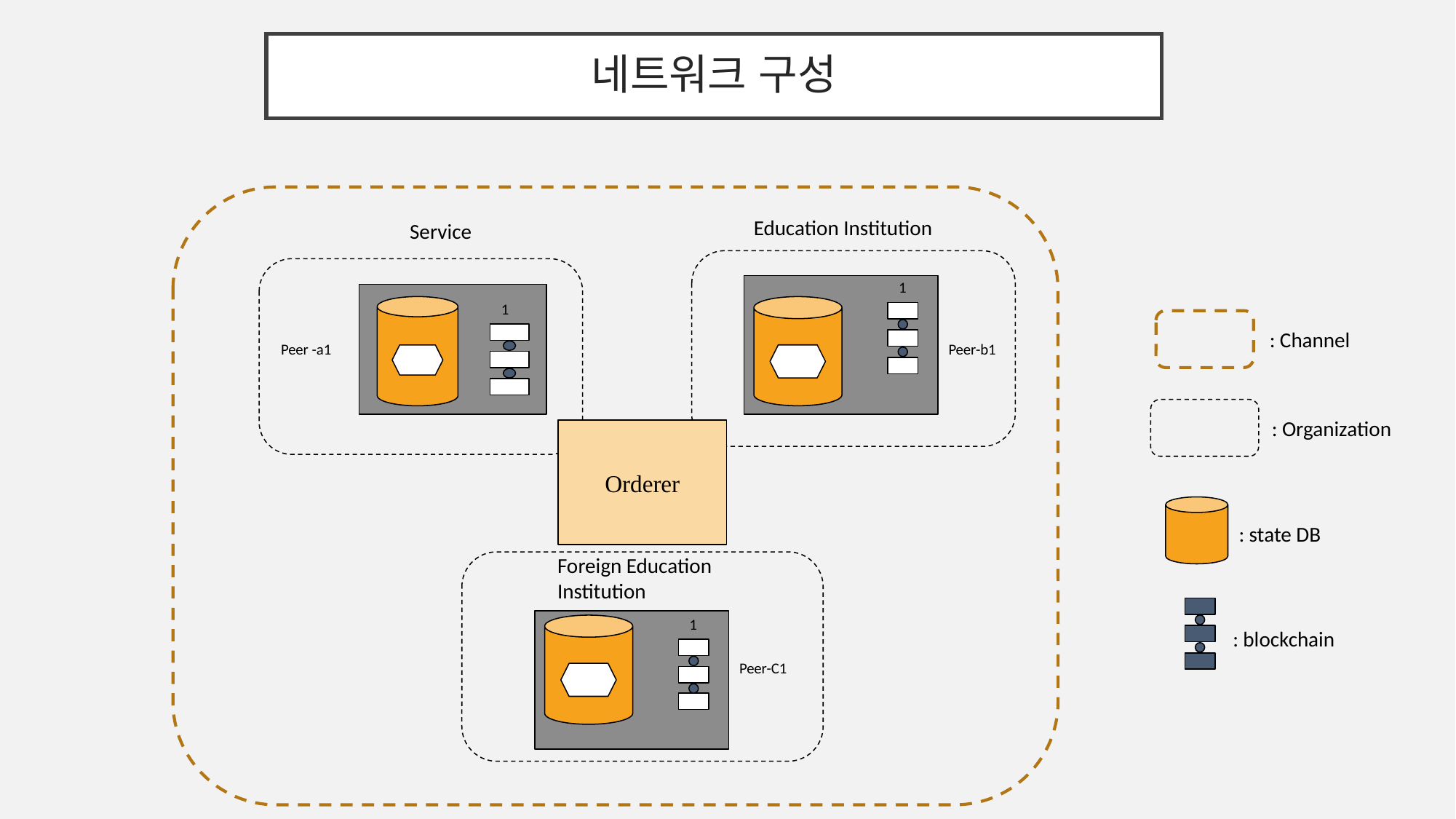

# 네트워크 구성

Education Institution
Service

1

1

Peer -a1

: Channel

Peer-b1

: Organization
Orderer

: state DB

Foreign Education Institution

1

: blockchain

Peer-C1